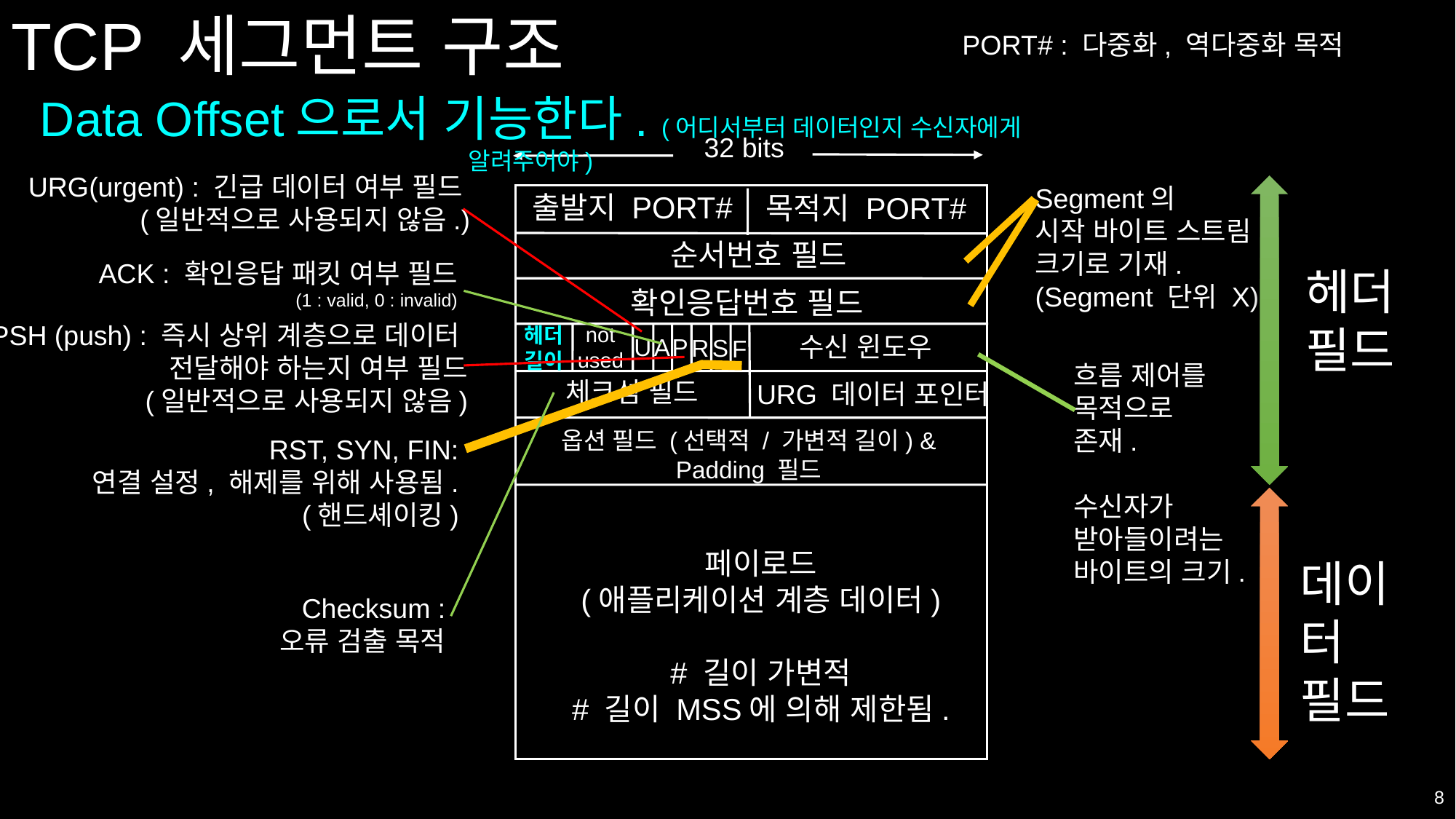

# TCP 세그먼트 구조
PORT# : 다중화, 역다중화 목적
Data Offset으로서 기능한다. (어디서부터 데이터인지 수신자에게 알려주어야)
32 bits

URG(urgent) : 긴급 데이터 여부 필드
(일반적으로 사용되지 않음.)
Segment의
시작 바이트 스트림
크기로 기재.
(Segment 단위 X)

출발지 PORT#
목적지 PORT#

순서번호 필드

ACK : 확인응답 패킷 여부 필드
(1 : valid, 0 : invalid)
헤더
필드

확인응답번호 필드

PSH (push) : 즉시 상위 계층으로 데이터
전달해야 하는지 여부 필드
(일반적으로 사용되지 않음)
not
used
헤더
길이

수신 윈도우

U
A
P
R
S
F
흐름 제어를
목적으로
존재.

수신자가
받아들이려는
바이트의 크기.

체크섬 필드

URG 데이터 포인터

옵션 필드 (선택적 / 가변적 길이) &
Padding 필드
RST, SYN, FIN:
연결 설정, 해제를 위해 사용됨.
(핸드셰이킹)

페이로드
(애플리케이션 계층 데이터)

# 길이 가변적
# 길이 MSS에 의해 제한됨.
데이터
필드
Checksum :
오류 검출 목적
8